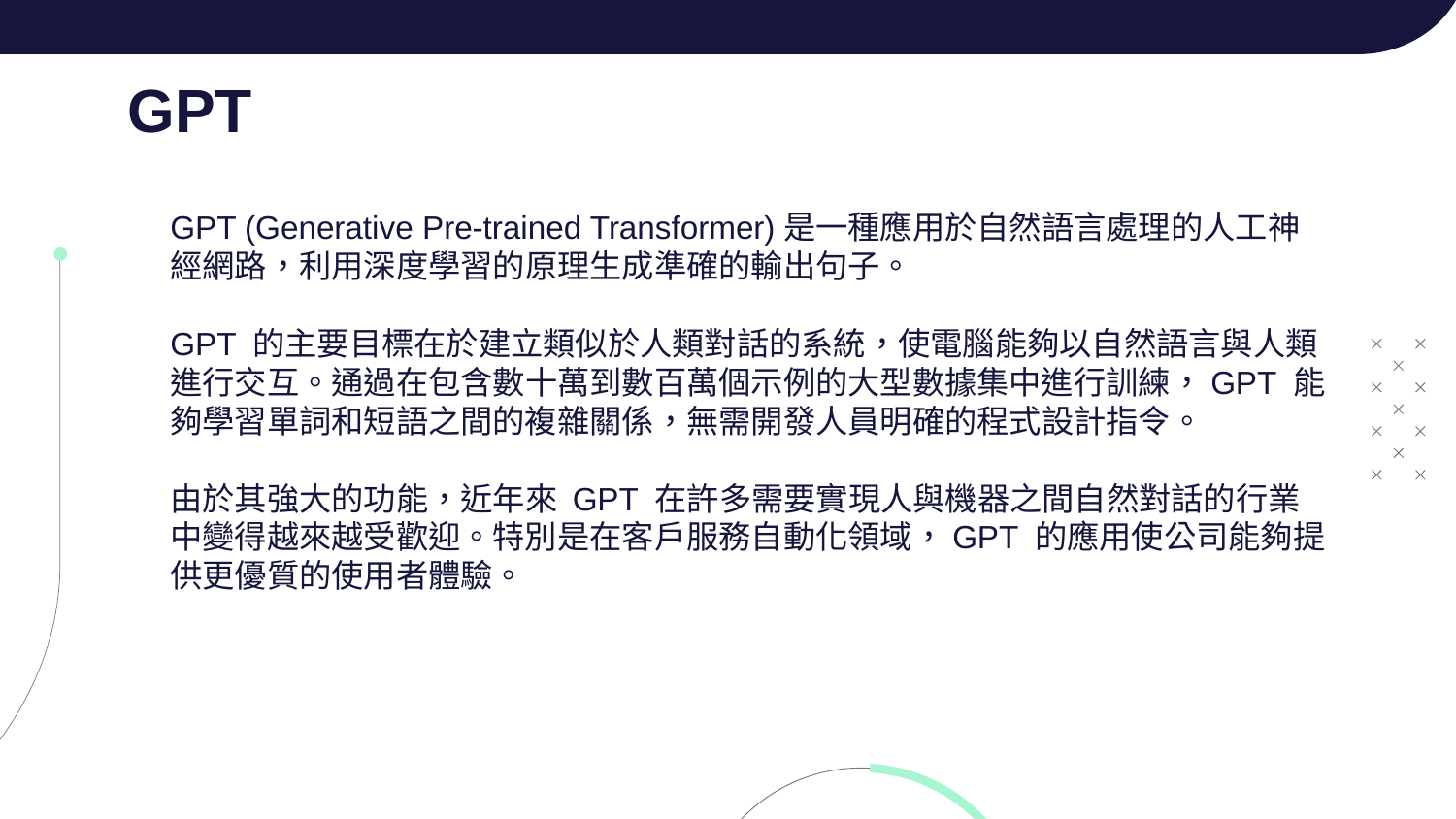

GPT
# GPT (Generative Pre-trained Transformer)是一種應用於自然語言處理的人工神經網路，利用深度學習的原理生成準確的輸出句子。 GPT 的主要目標在於建立類似於人類對話的系統，使電腦能夠以自然語言與人類進行交互。通過在包含數十萬到數百萬個示例的大型數據集中進行訓練，GPT 能夠學習單詞和短語之間的複雜關係，無需開發人員明確的程式設計指令。 由於其強大的功能，近年來 GPT 在許多需要實現人與機器之間自然對話的行業中變得越來越受歡迎。特別是在客戶服務自動化領域，GPT 的應用使公司能夠提供更優質的使用者體驗。